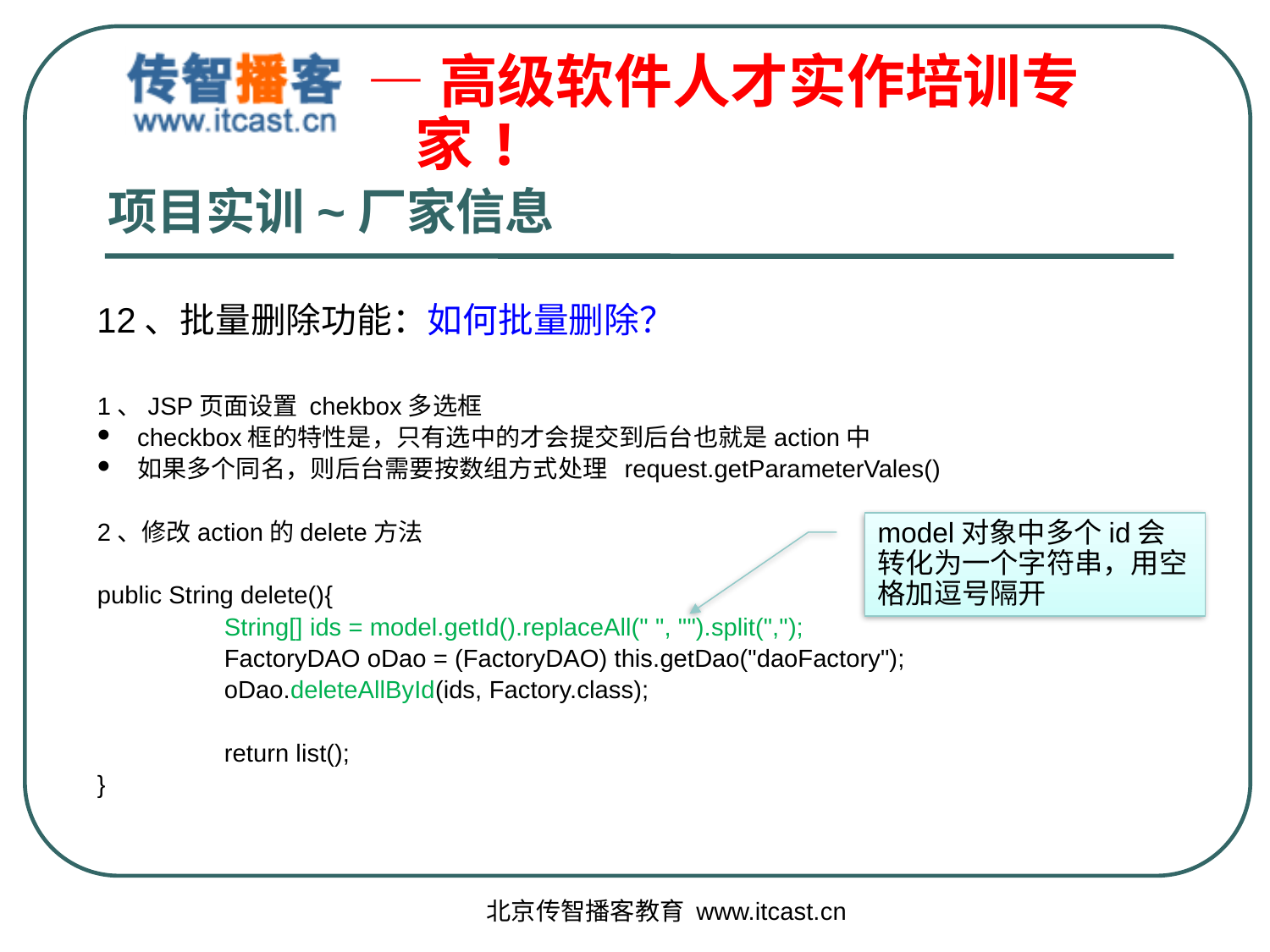

# 项目实训~厂家信息
12、批量删除功能：如何批量删除？

1、JSP页面设置 chekbox多选框
checkbox框的特性是，只有选中的才会提交到后台也就是action中
如果多个同名，则后台需要按数组方式处理  request.getParameterVales()

2、修改action的delete方法

public String delete(){
	String[] ids = model.getId().replaceAll(" ", "").split(",");
	FactoryDAO oDao = (FactoryDAO) this.getDao("daoFactory");
	oDao.deleteAllById(ids, Factory.class);

	return list();
}
model对象中多个id会转化为一个字符串，用空格加逗号隔开
北京传智播客教育 www.itcast.cn